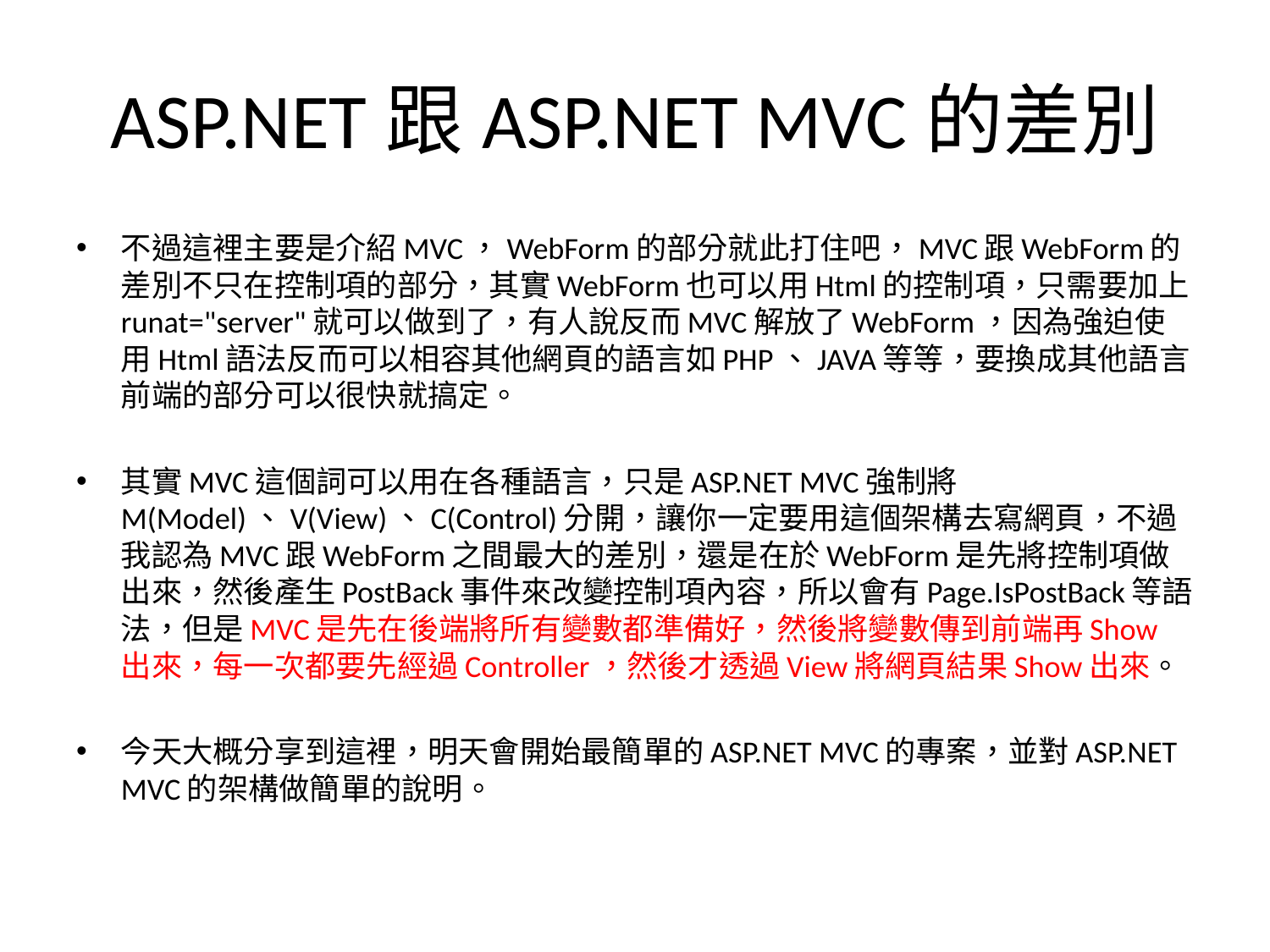

# ASP.NET跟ASP.NET MVC的差別
不過這裡主要是介紹MVC，WebForm的部分就此打住吧，MVC跟WebForm的差別不只在控制項的部分，其實WebForm也可以用Html的控制項，只需要加上runat="server"就可以做到了，有人說反而MVC解放了WebForm，因為強迫使用Html語法反而可以相容其他網頁的語言如PHP、JAVA等等，要換成其他語言前端的部分可以很快就搞定。

其實MVC這個詞可以用在各種語言，只是ASP.NET MVC強制將M(Model)、V(View)、C(Control)分開，讓你一定要用這個架構去寫網頁，不過我認為MVC跟WebForm之間最大的差別，還是在於WebForm是先將控制項做出來，然後產生PostBack事件來改變控制項內容，所以會有Page.IsPostBack等語法，但是MVC是先在後端將所有變數都準備好，然後將變數傳到前端再Show出來，每一次都要先經過Controller，然後才透過View將網頁結果Show出來。

今天大概分享到這裡，明天會開始最簡單的ASP.NET MVC的專案，並對ASP.NET MVC的架構做簡單的說明。